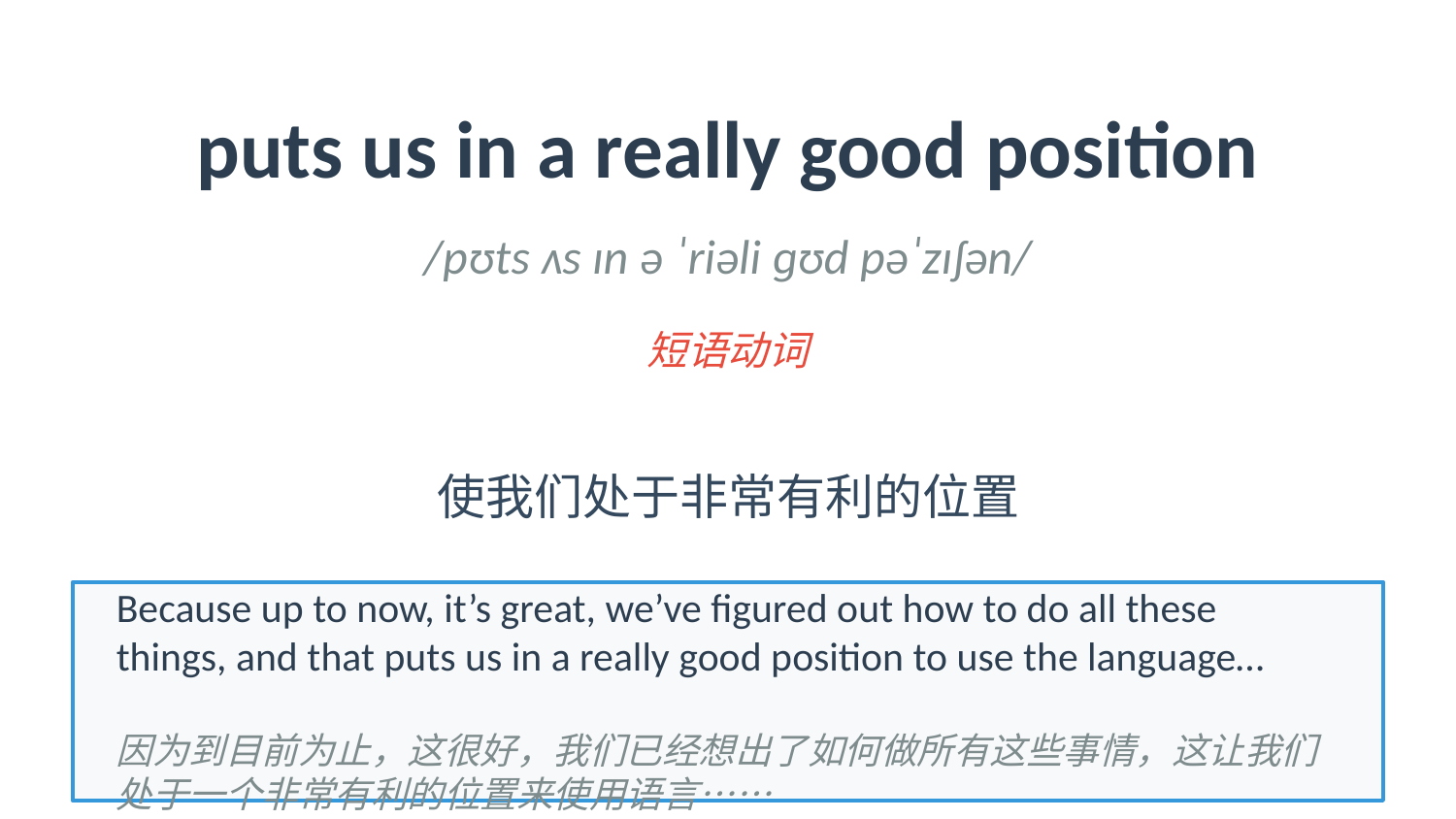

puts us in a really good position
/pʊts ʌs ɪn ə ˈriəli ɡʊd pəˈzɪʃən/
短语动词
使我们处于非常有利的位置

Because up to now, it’s great, we’ve figured out how to do all these things, and that puts us in a really good position to use the language…

因为到目前为止，这很好，我们已经想出了如何做所有这些事情，这让我们处于一个非常有利的位置来使用语言……